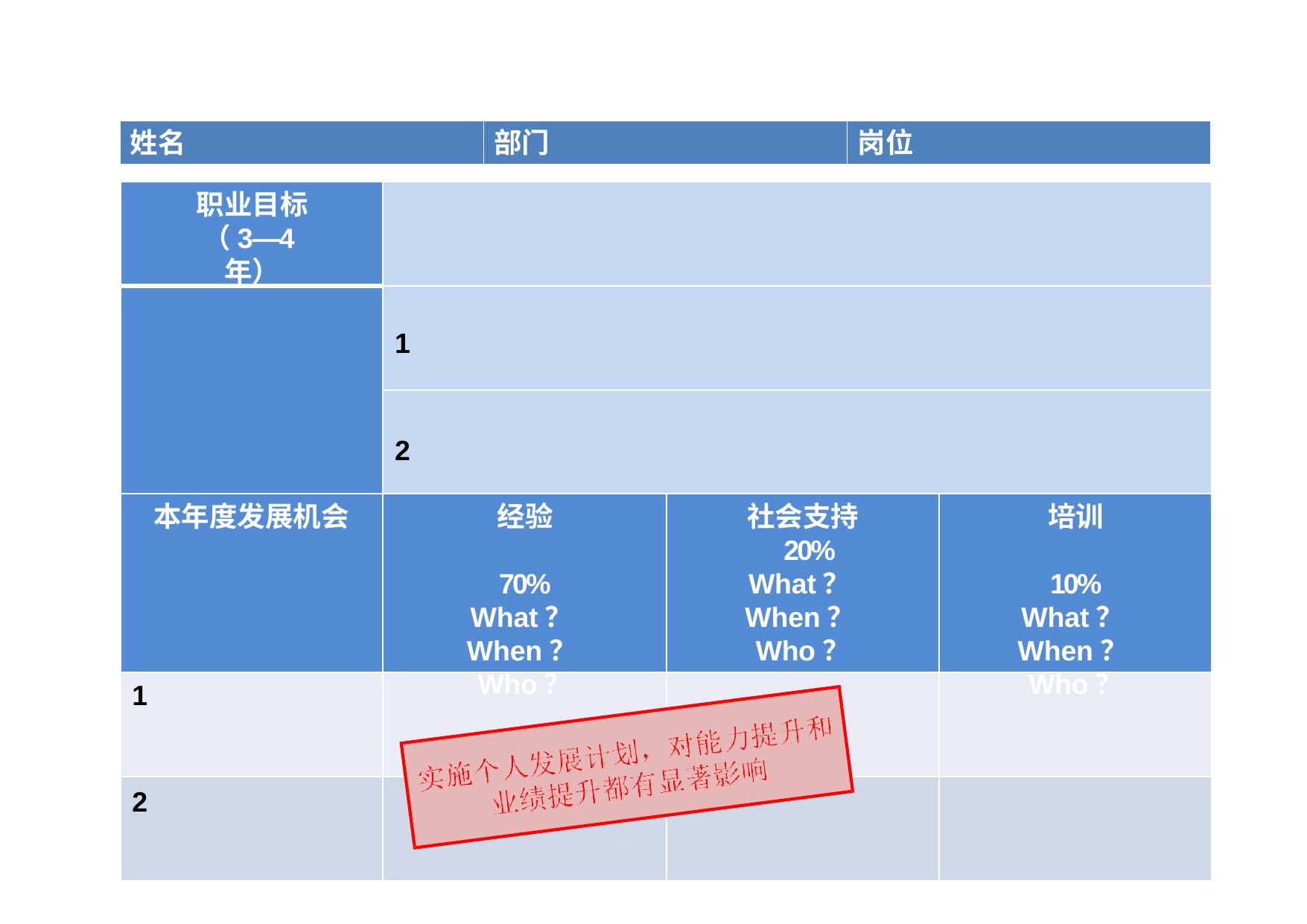

| 姓名 | 部门 | 岗位 |
| --- | --- | --- |

职业目标
（3—4年）

1

2

本年度发展机会
经验  70%
What？When？  Who？
社会支持  20%
What？When？  Who？
培训  10%
What？When？  Who？

1

2

43